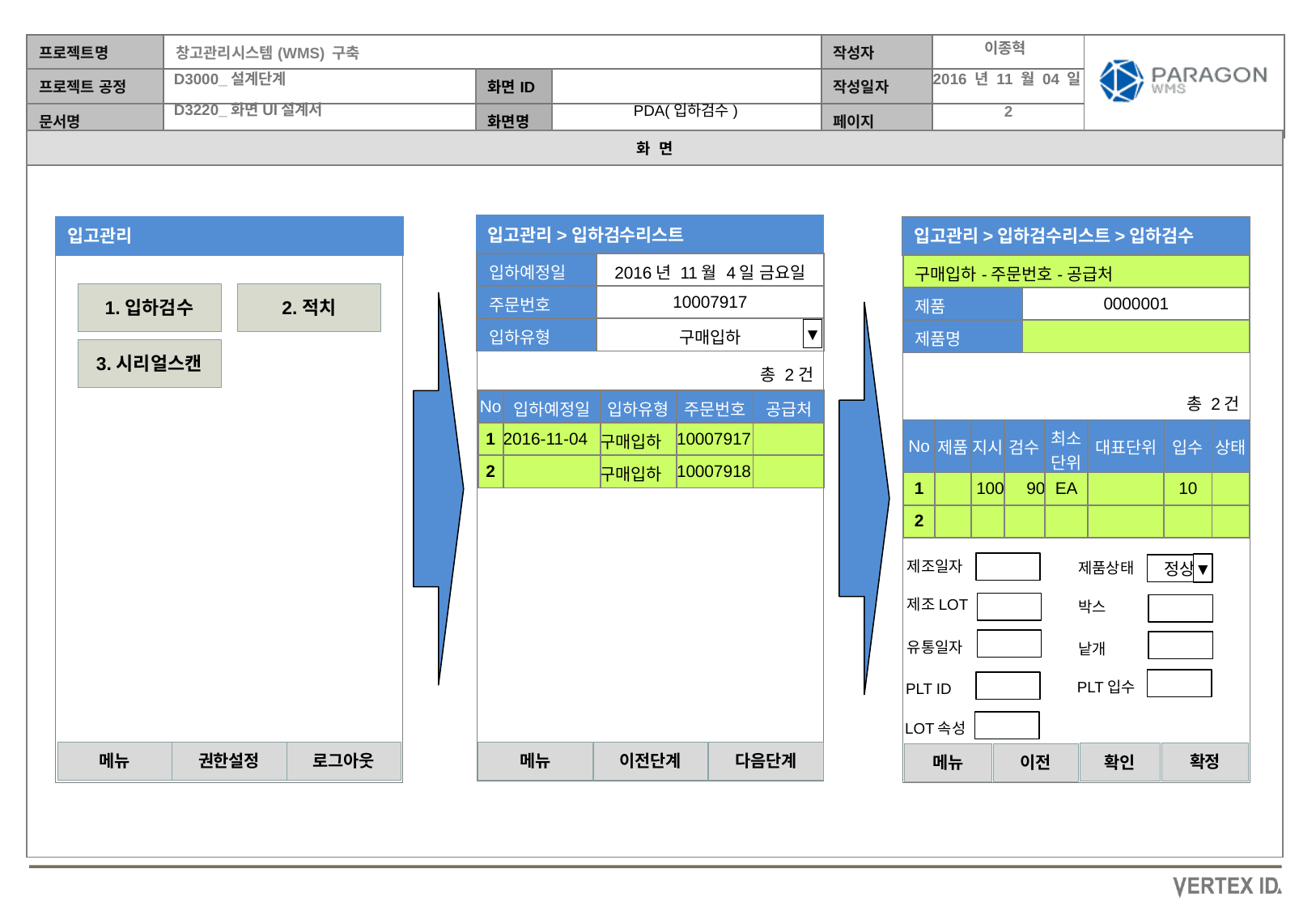

이종혁
2016 년 11 월 04 일
PDA(입하검수)
입고관리>입하검수리스트

입고관리>입하검수리스트>입하검수
입고관리

| 입하예정일 | 2016년 11월 4일 금요일 |
| --- | --- |
| 주문번호 | 10007917 |
| 입하유형 | 구매입하 |
| 구매입하-주문번호-공급처 |  |
| --- | --- |
| 제품 | 0000001 |
| 제품명 |  |
1.입하검수
2.적치

▼
3.시리얼스캔
총 2건
총 2건
| No | 입하예정일 | 입하유형 | 주문번호 | 공급처 |
| --- | --- | --- | --- | --- |
| 1 | 2016-11-04 | 구매입하 | 10007917 |  |
| 2 |  | 구매입하 | 10007918 |  |
| No | 제품 | 지시 | 검수 | 최소단위 | 대표단위 | 입수 | 상태 |
| --- | --- | --- | --- | --- | --- | --- | --- |
| 1 |  | 100 | 90 | EA |  | 10 |  |
| 2 |  |  |  |  |  |  |  |
제조일자
제품상태

▼
정상
제조LOT
박스

유통일자
낱개

PLT입수

PLT ID

LOT속성
메뉴
권한설정
로그아웃
메뉴
이전단계
다음단계
확정
확인
메뉴
이전